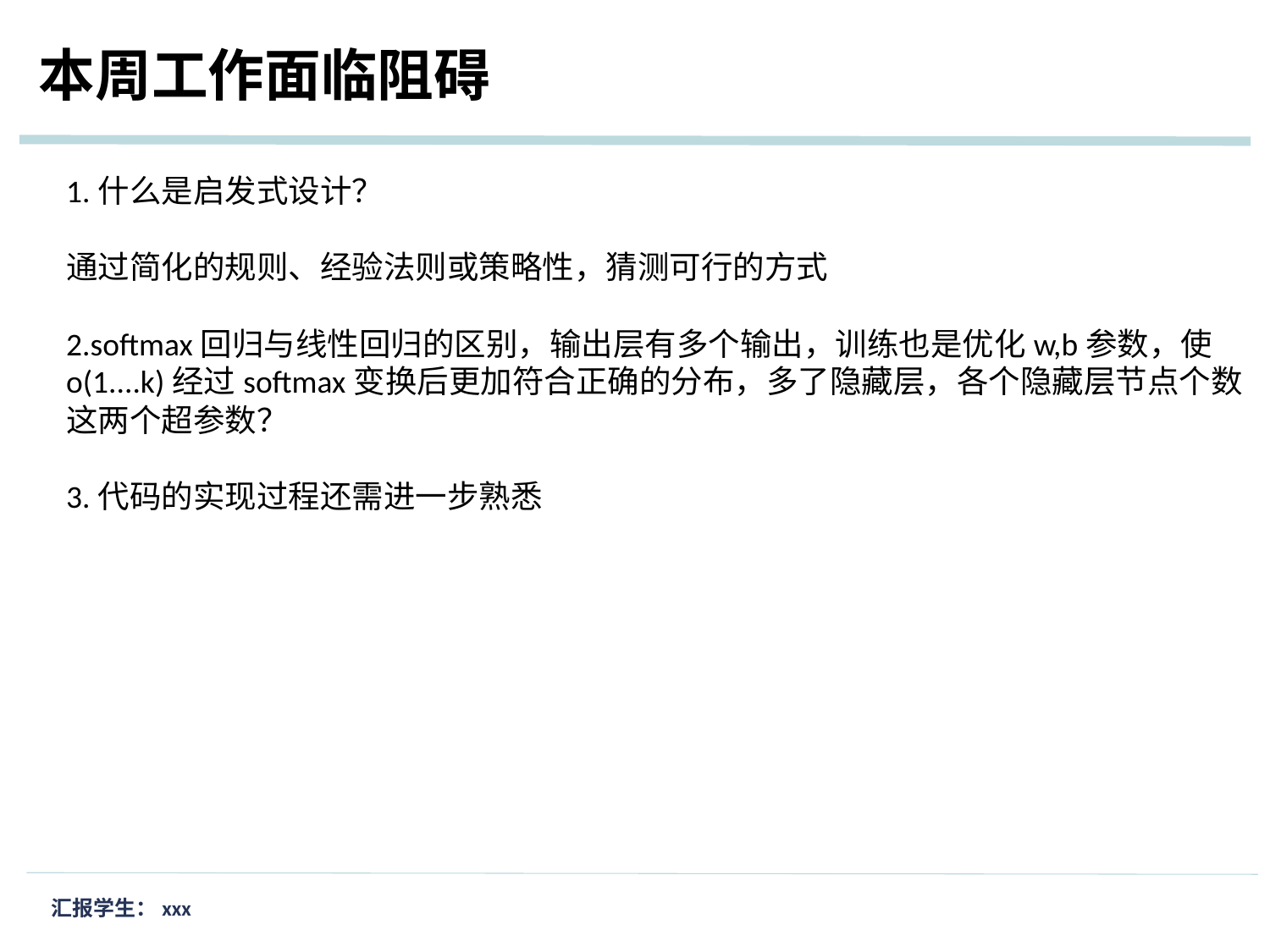

本周工作面临阻碍
1.什么是启发式设计？

通过简化的规则、经验法则或策略性，猜测可行的方式

2.softmax回归与线性回归的区别，输出层有多个输出，训练也是优化w,b参数，使o(1....k)经过softmax变换后更加符合正确的分布，多了隐藏层，各个隐藏层节点个数这两个超参数？

3.代码的实现过程还需进一步熟悉

汇报学生：xxx
6